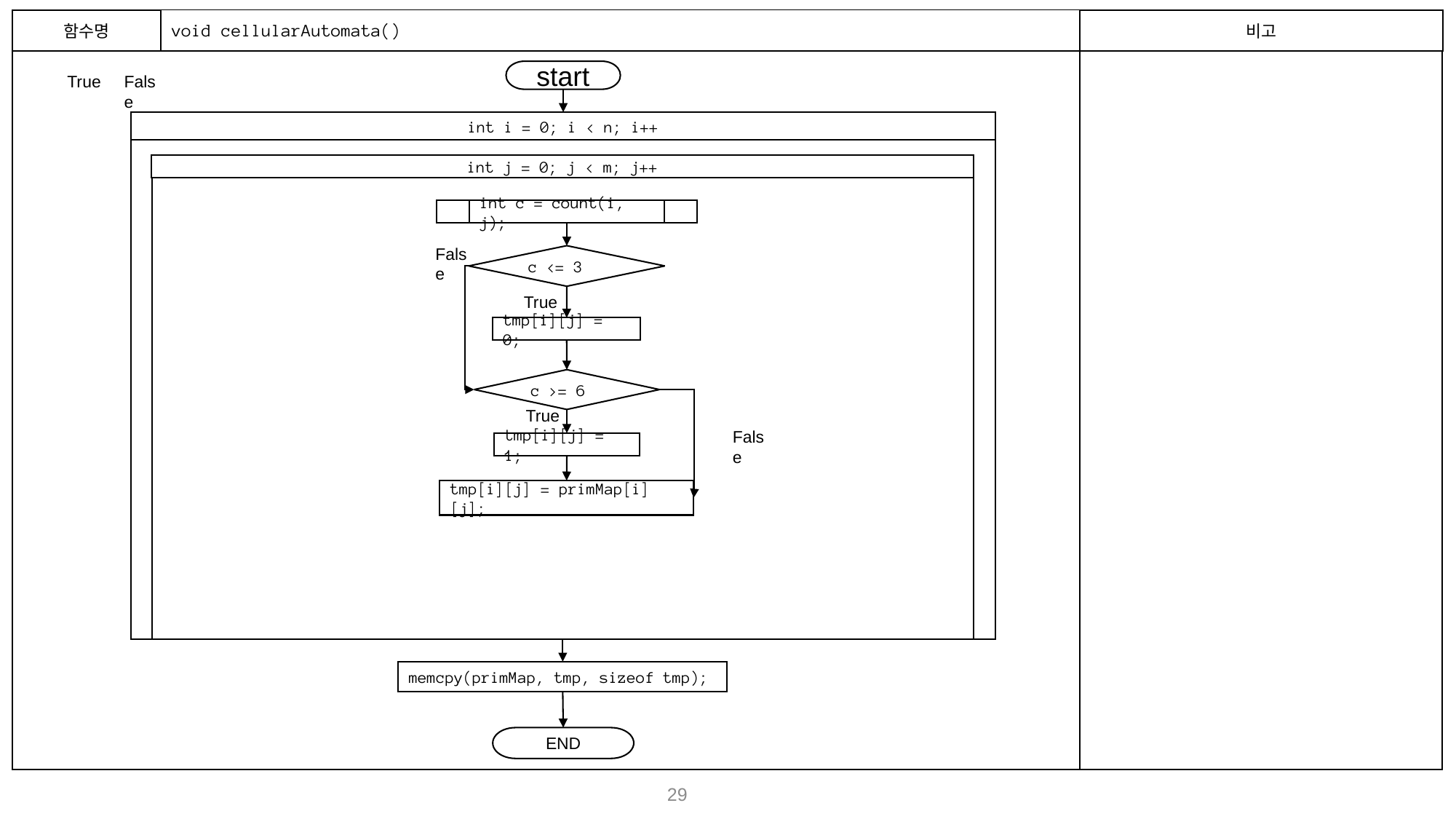

함수명
# void cellularAutomata()
비고

start
True
False
int i = 0; i < n; i++

int j = 0; j < m; j++

int c = count(i, j);
False
c <= 3
True
tmp[i][j] = 0;
c >= 6
True
False
tmp[i][j] = 1;
tmp[i][j] = primMap[i][j];
memcpy(primMap, tmp, sizeof tmp);
END
29